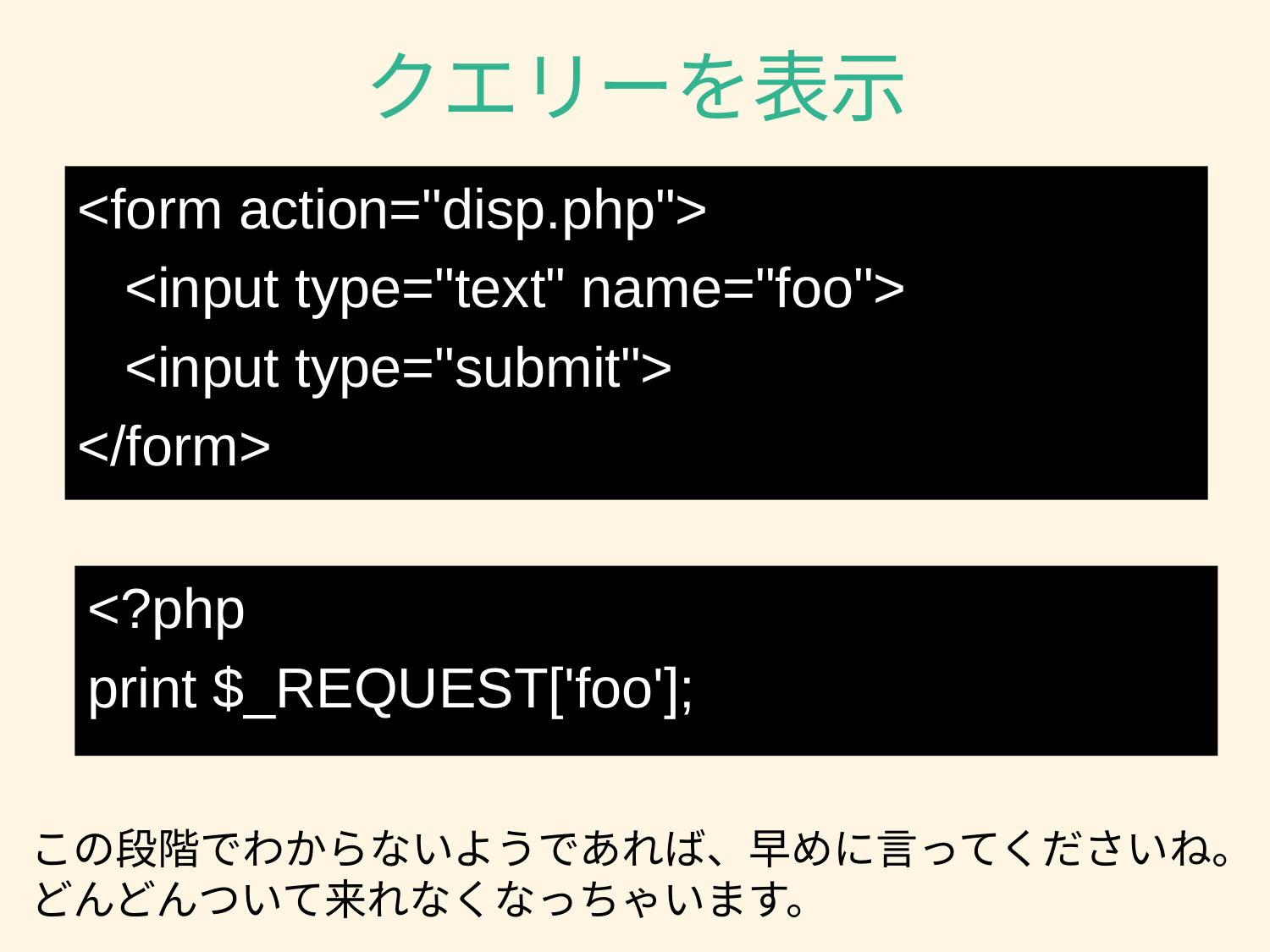

# クエリーを表示
<form action="disp.php">
   <input type="text" name="foo">
   <input type="submit">
</form>
<?php
print $_REQUEST['foo'];
この段階でわからないようであれば、早めに言ってくださいね。
どんどんついて来れなくなっちゃいます。